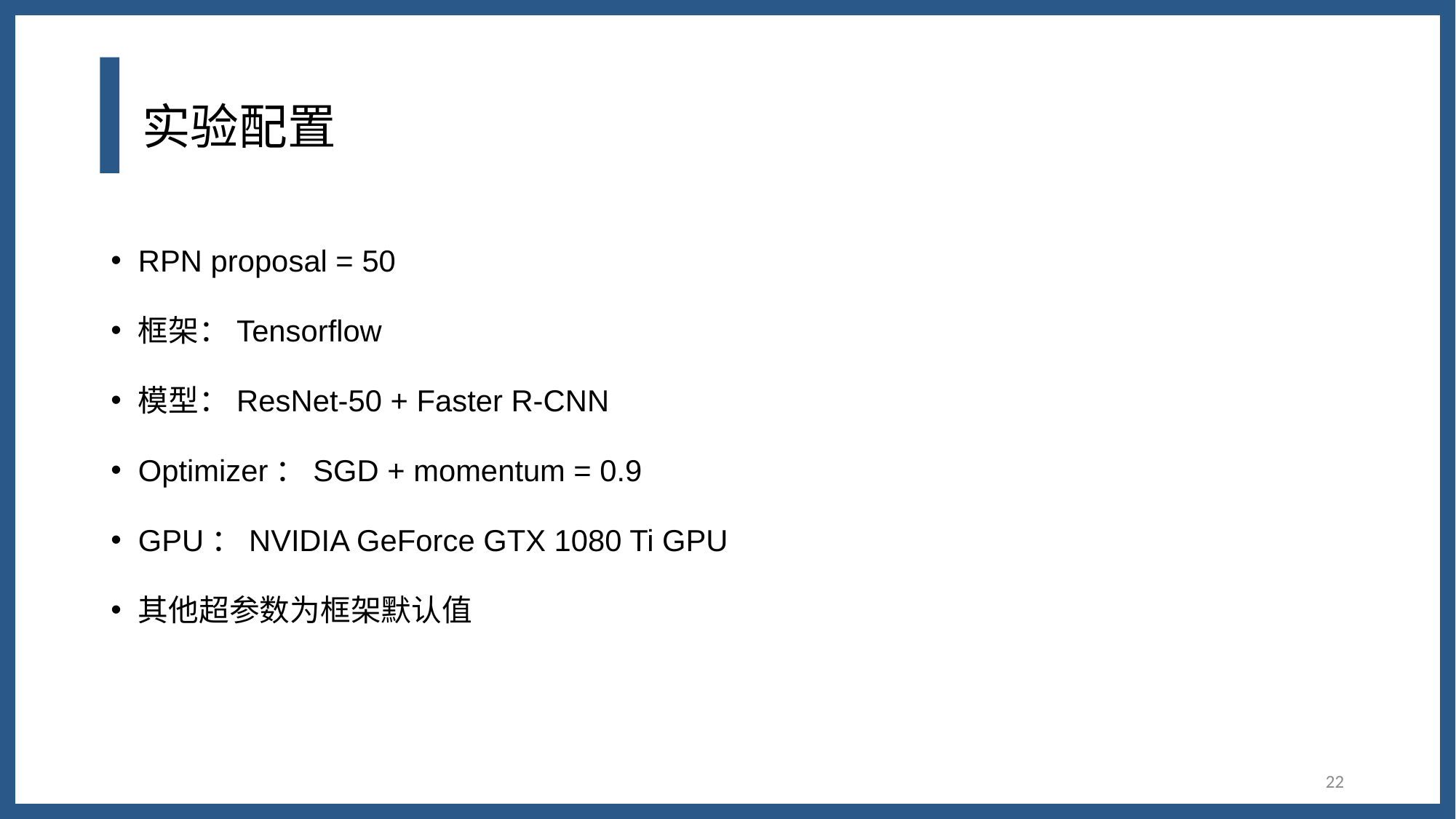

# 实验配置
RPN proposal = 50
框架：Tensorflow
模型：ResNet-50 + Faster R-CNN
Optimizer：SGD + momentum = 0.9
GPU：NVIDIA GeForce GTX 1080 Ti GPU
其他超参数为框架默认值
22